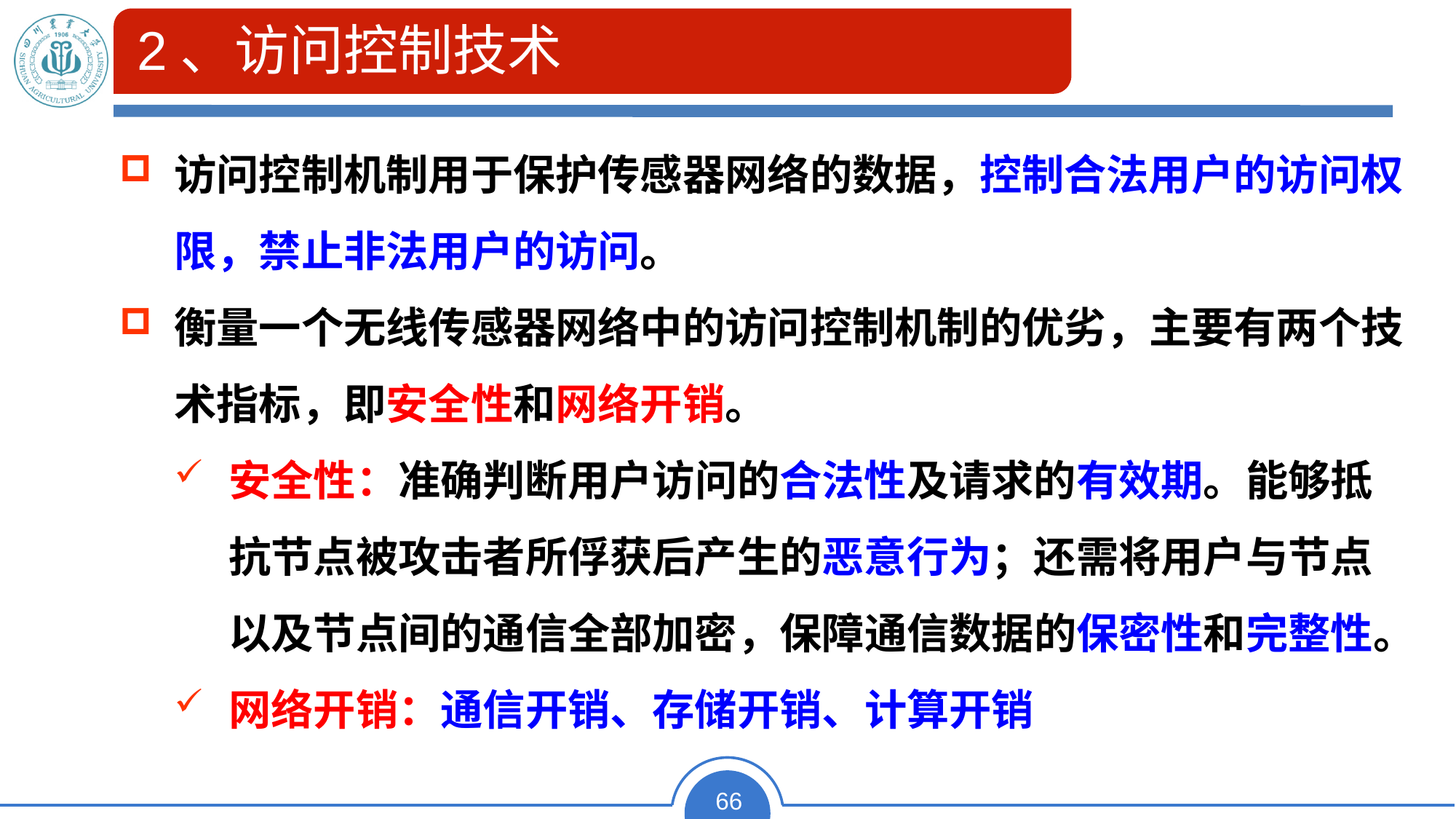

# 2、访问控制技术
访问控制机制用于保护传感器网络的数据，控制合法用户的访问权限，禁止非法用户的访问。
衡量一个无线传感器网络中的访问控制机制的优劣，主要有两个技术指标，即安全性和网络开销。
安全性：准确判断用户访问的合法性及请求的有效期。能够抵抗节点被攻击者所俘获后产生的恶意行为；还需将用户与节点以及节点间的通信全部加密，保障通信数据的保密性和完整性。
网络开销：通信开销、存储开销、计算开销